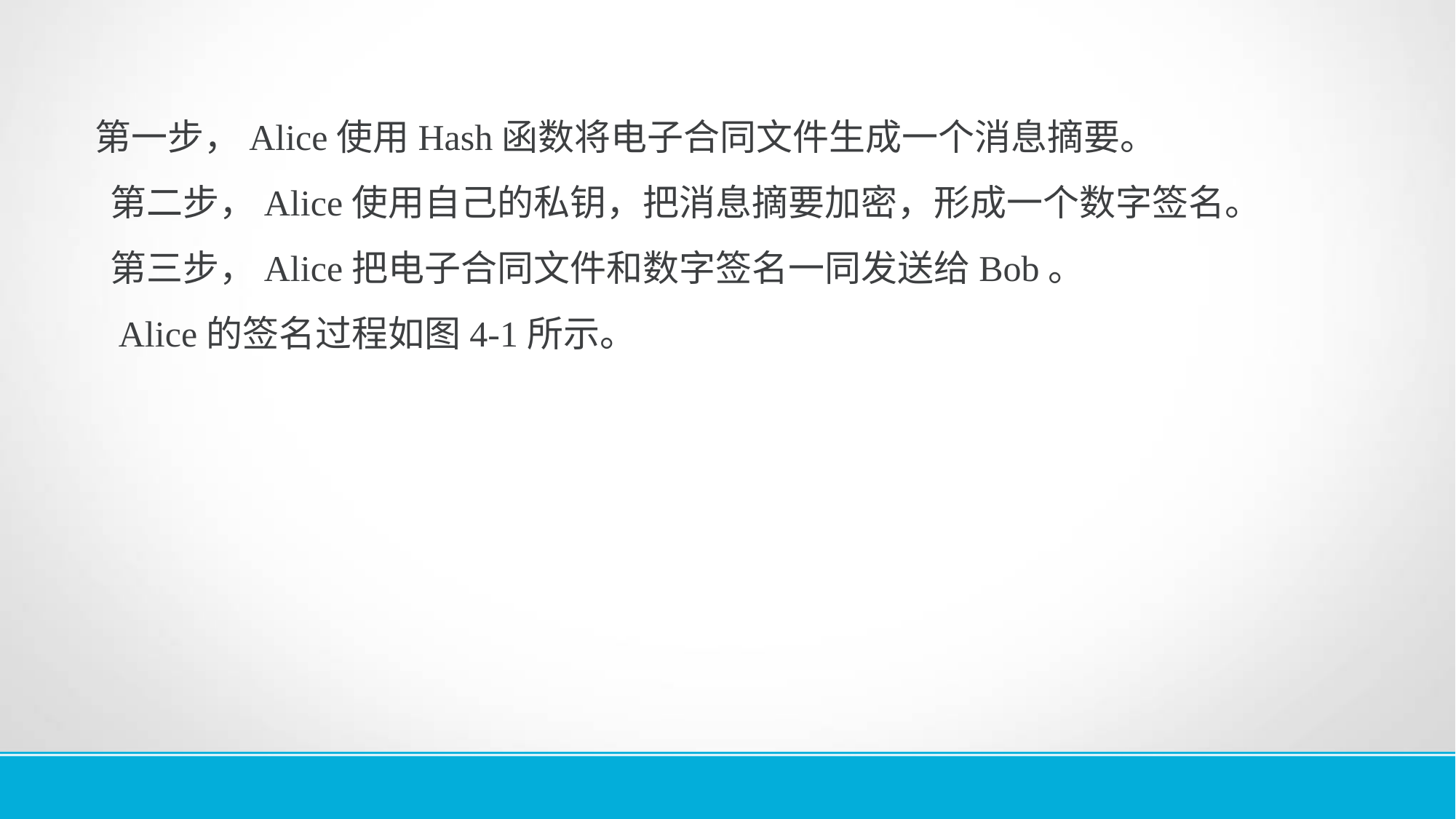

第一步，Alice使用Hash函数将电子合同文件生成一个消息摘要。
　　第二步，Alice使用自己的私钥，把消息摘要加密，形成一个数字签名。
　　第三步，Alice把电子合同文件和数字签名一同发送给Bob。
　　Alice的签名过程如图4-1所示。

6